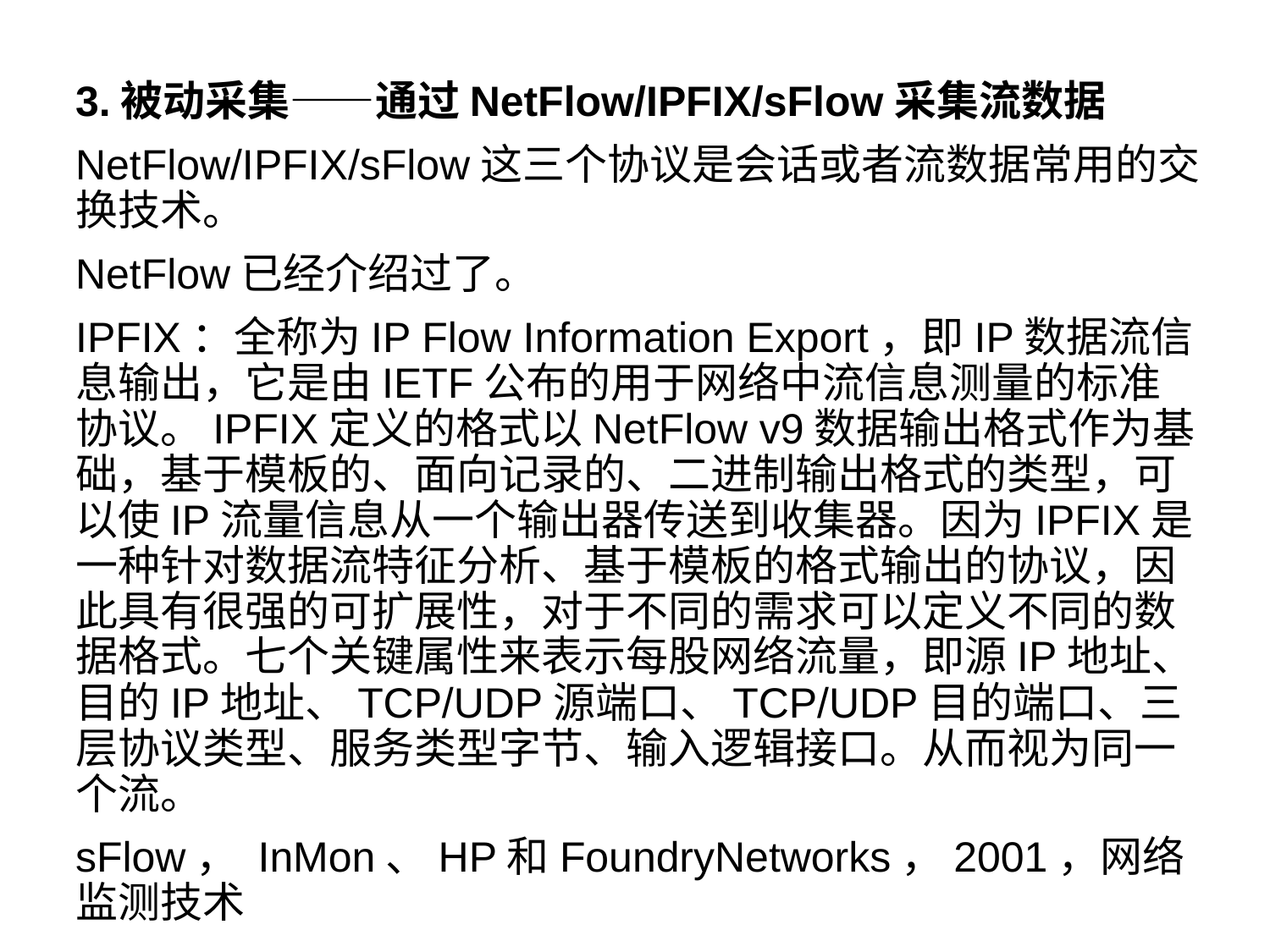

3.被动采集——通过NetFlow/IPFIX/sFlow采集流数据
NetFlow/IPFIX/sFlow这三个协议是会话或者流数据常用的交换技术。
NetFlow已经介绍过了。
IPFIX：全称为IP Flow Information Export，即IP数据流信息输出，它是由IETF公布的用于网络中流信息测量的标准协议。IPFIX定义的格式以NetFlow v9数据输出格式作为基础，基于模板的、面向记录的、二进制输出格式的类型，可以使IP流量信息从一个输出器传送到收集器。因为IPFIX是一种针对数据流特征分析、基于模板的格式输出的协议，因此具有很强的可扩展性，对于不同的需求可以定义不同的数据格式。七个关键属性来表示每股网络流量，即源IP地址、目的IP地址、TCP/UDP源端口、TCP/UDP目的端口、三层协议类型、服务类型字节、输入逻辑接口。从而视为同一个流。
sFlow， InMon、HP和FoundryNetworks，2001，网络监测技术